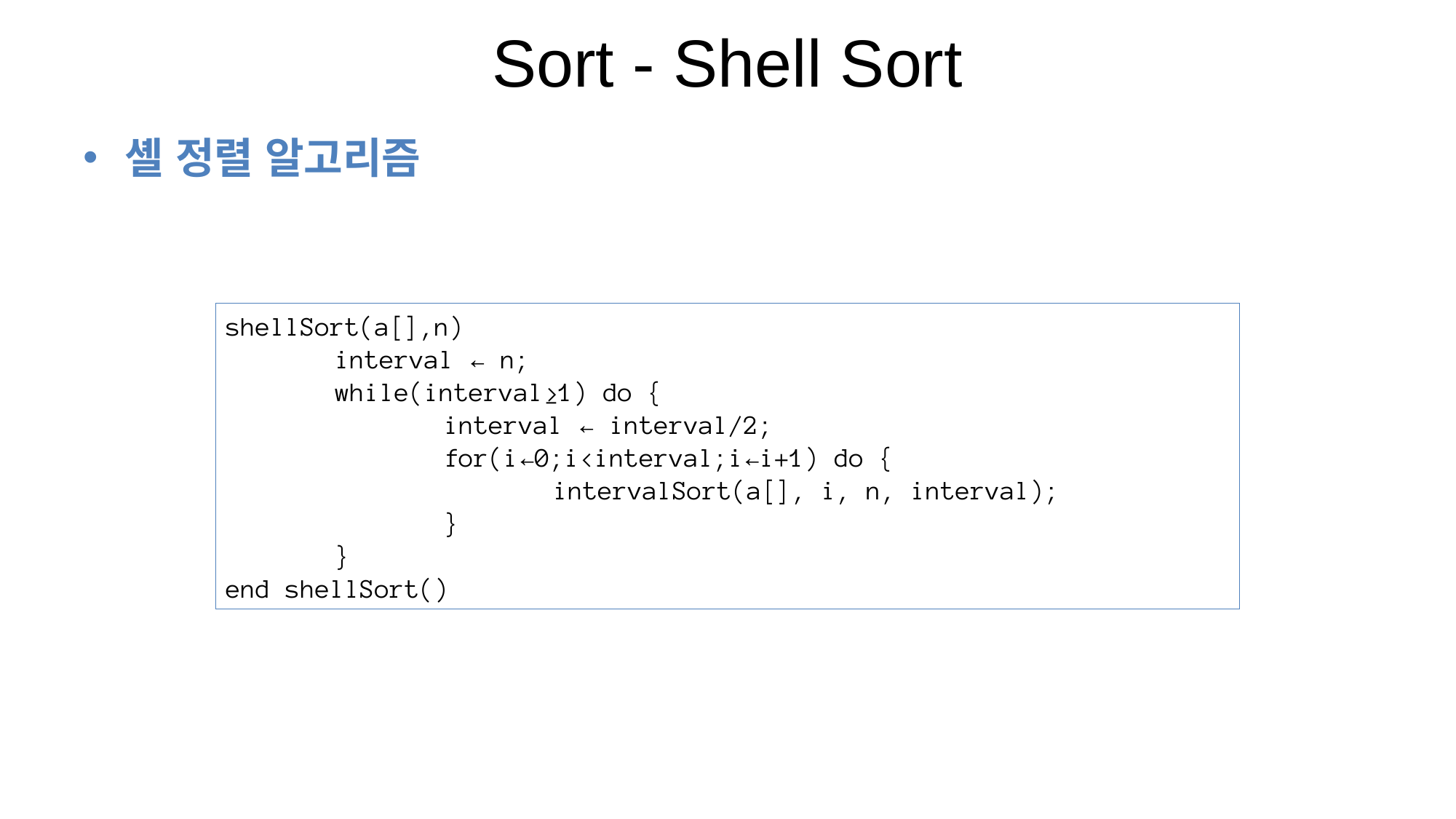

# Sort - Shell Sort
셸 정렬 알고리즘

shellSort(a[],n)
	interval ← n;
	while(interval≥1) do {
		interval ← interval/2;
		for(i←0;i<interval;i←i+1) do {
			intervalSort(a[], i, n, interval);
		}
 	}
end shellSort()